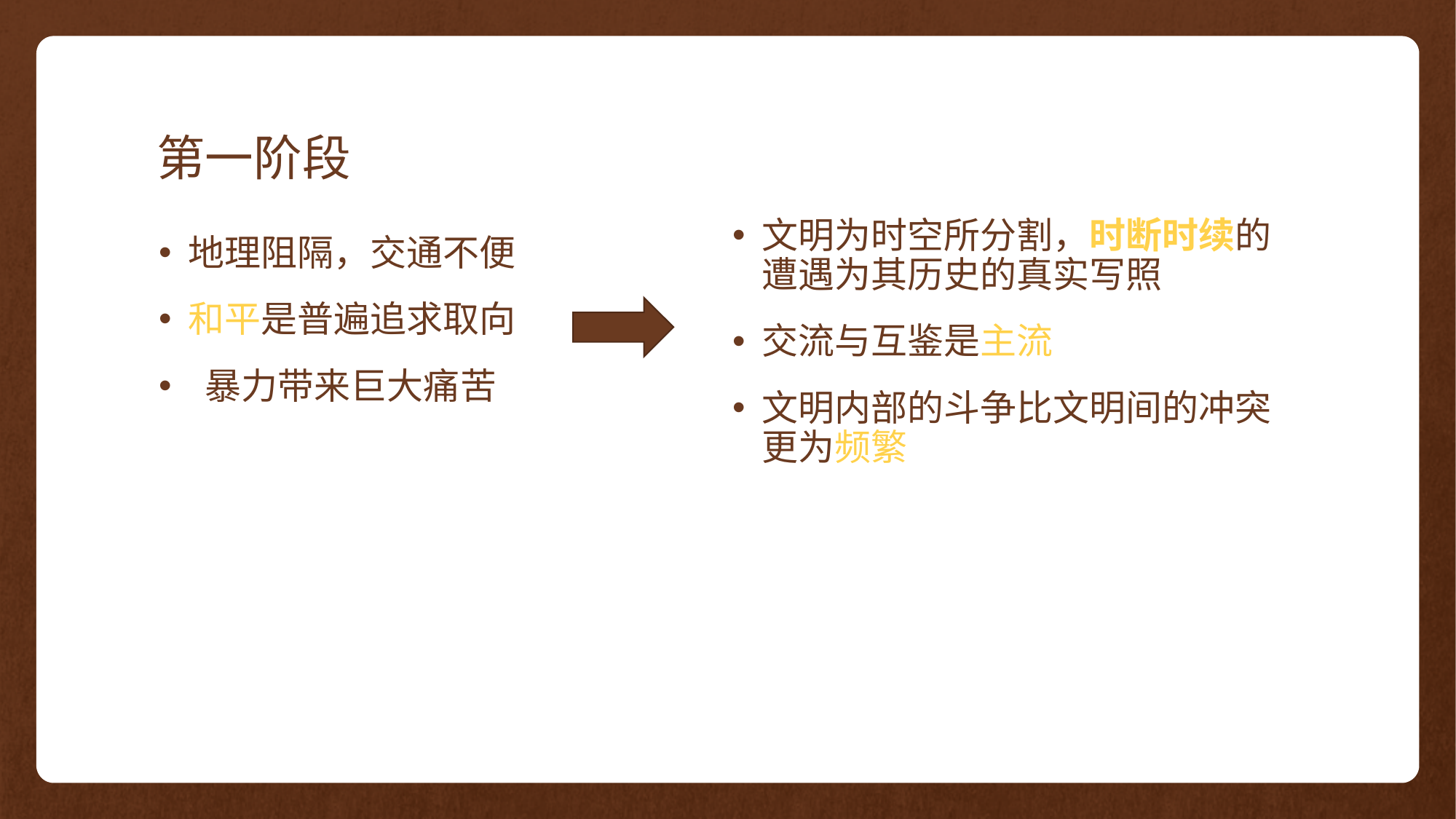

# 第一阶段
文明为时空所分割，时断时续的遭遇为其历史的真实写照
交流与互鉴是主流
文明内部的斗争比文明间的冲突更为频繁

地理阻隔，交通不便
和平是普遍追求取向
 暴力带来巨大痛苦